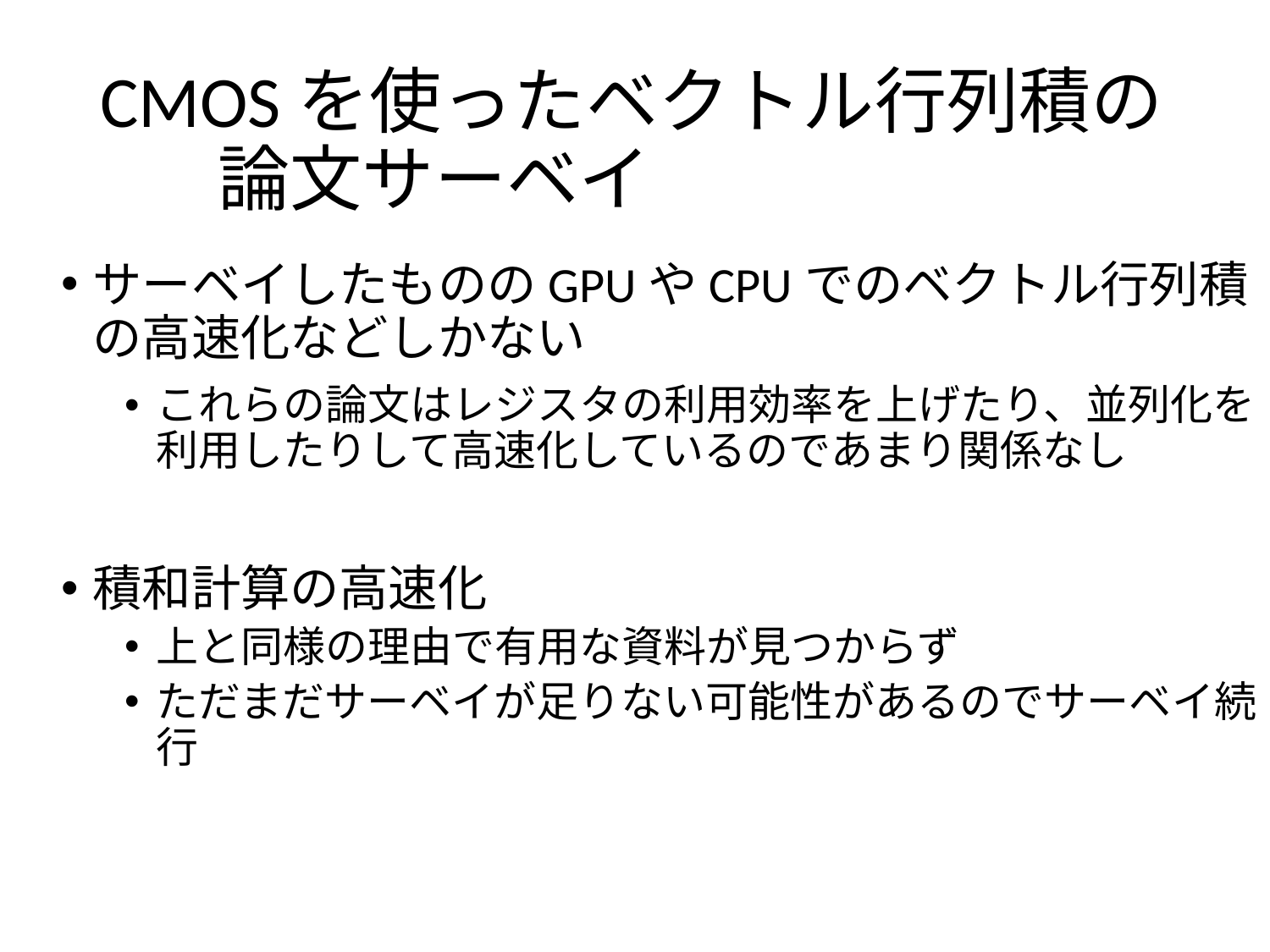

# CMOSを使ったベクトル行列積の 論文サーベイ
サーベイしたもののGPUやCPUでのベクトル行列積の高速化などしかない
これらの論文はレジスタの利用効率を上げたり、並列化を利用したりして高速化しているのであまり関係なし

積和計算の高速化
上と同様の理由で有用な資料が見つからず
ただまだサーベイが足りない可能性があるのでサーベイ続行